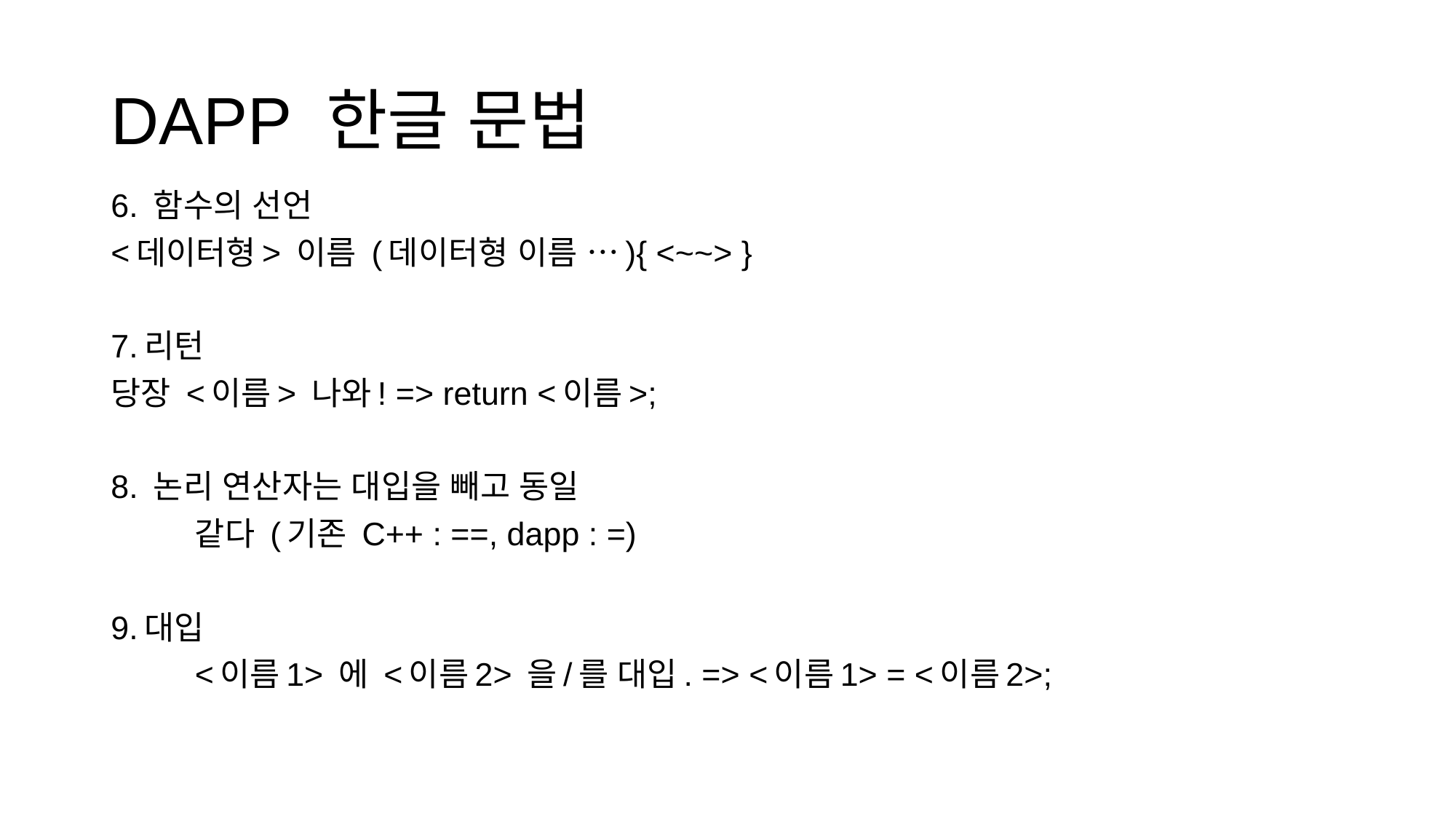

# DAPP 한글 문법
6. 함수의 선언
<데이터형> 이름 (데이터형 이름 …){ <~~> }

7.리턴
당장 <이름> 나와! => return <이름>;

8. 논리 연산자는 대입을 빼고 동일
 	같다 (기존 C++ : ==, dapp : =)

9.대입
	<이름1> 에 <이름2> 을/를 대입. => <이름1> = <이름2>;